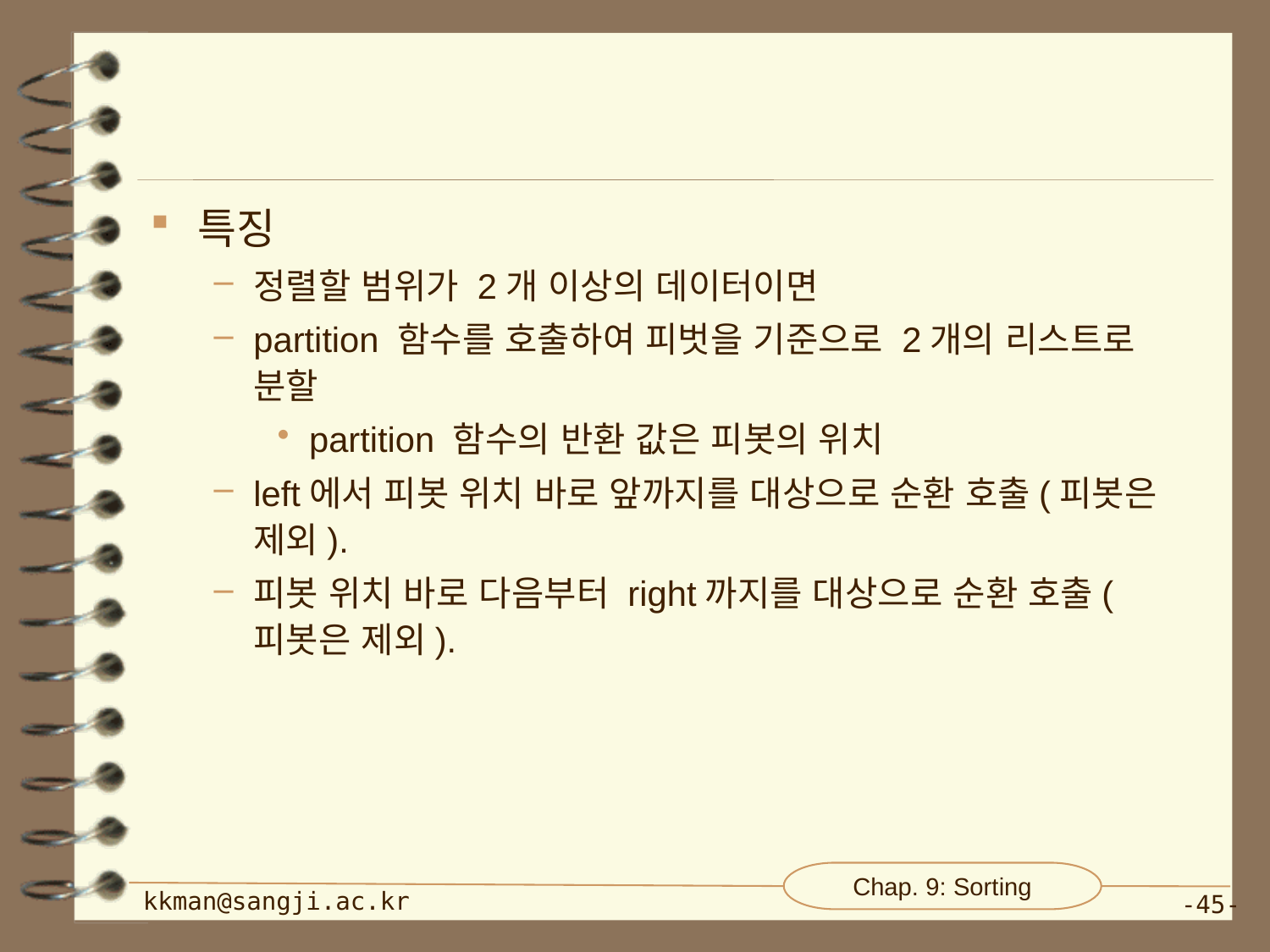

#
특징
정렬할 범위가 2개 이상의 데이터이면
partition 함수를 호출하여 피벗을 기준으로 2개의 리스트로 분할
partition 함수의 반환 값은 피봇의 위치
left에서 피봇 위치 바로 앞까지를 대상으로 순환 호출(피봇은 제외).
피봇 위치 바로 다음부터 right까지를 대상으로 순환 호출(피봇은 제외).